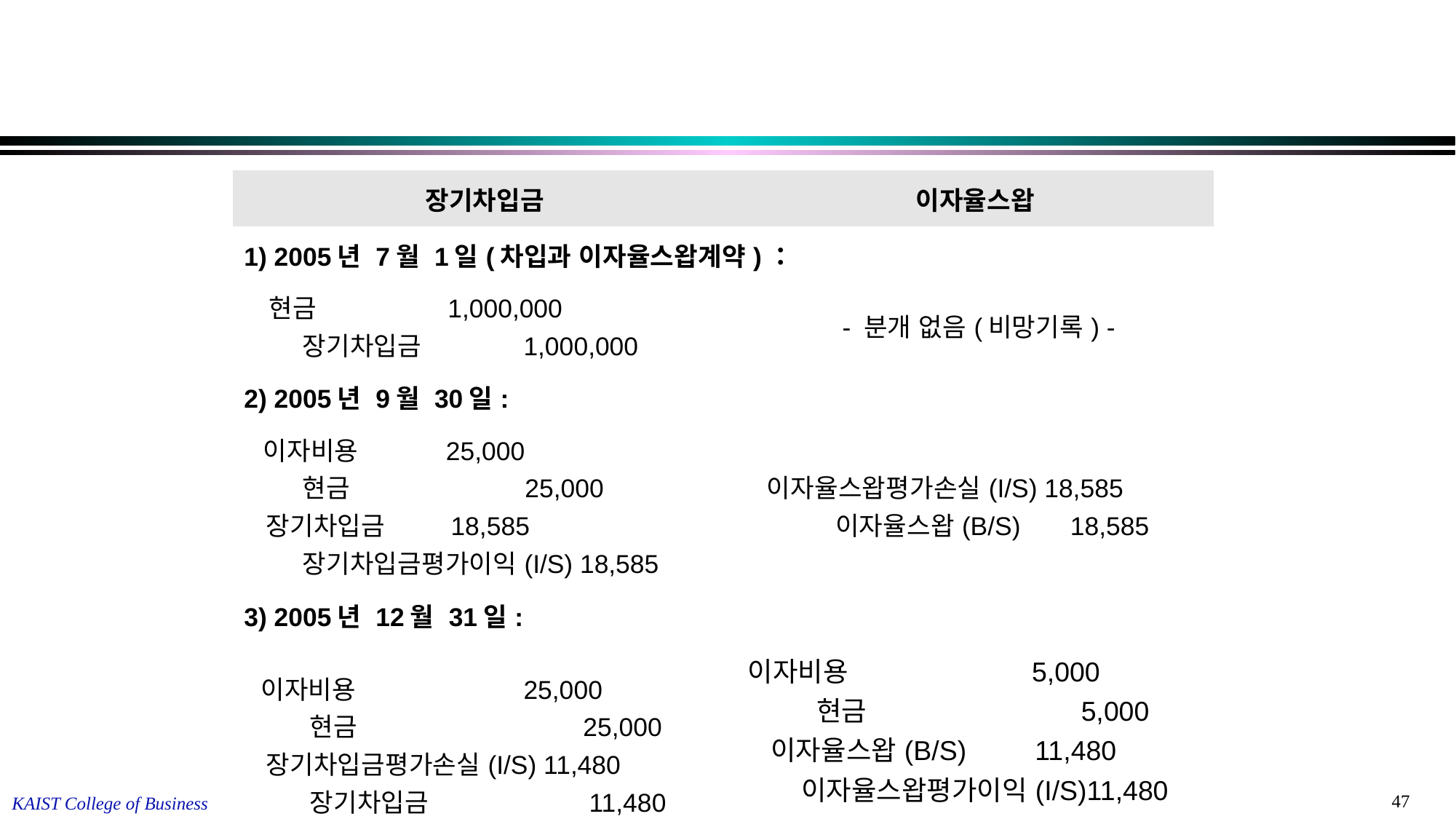

| 장기차입금 | 이자율스왑 |
| --- | --- |
| 1) 2005년 7월 1일(차입과 이자율스왑계약)： |  |
| 현금 1,000,000 장기차입금 1,000,000 | - 분개 없음(비망기록) - |
| 2) 2005년 9월 30일: |  |
| 이자비용 25,000 현금 25,000 장기차입금 18,585 장기차입금평가이익(I/S) 18,585 | 이자율스왑평가손실(I/S) 18,585 이자율스왑(B/S) 18,585 |
| 3) 2005년 12월 31일: |  |
| 이자비용 25,000 현금 25,000 장기차입금평가손실(I/S) 11,480 장기차입금 11,480 | 이자비용 5,000 현금 5,000 이자율스왑(B/S) 11,480 이자율스왑평가이익(I/S)11,480 |